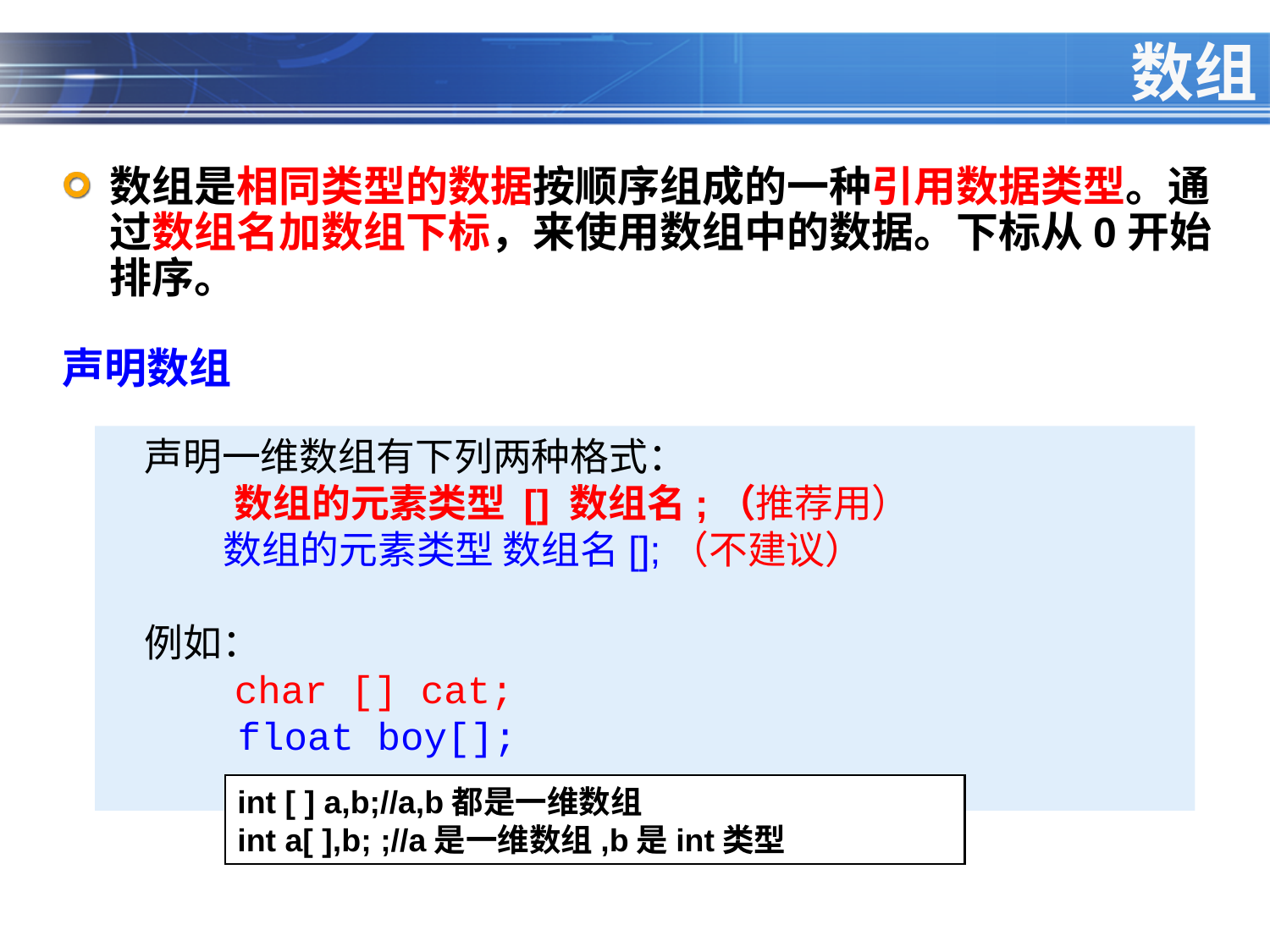

# 数组
数组是相同类型的数据按顺序组成的一种引用数据类型。通过数组名加数组下标，来使用数组中的数据。下标从0开始排序。

声明数组
声明一维数组有下列两种格式：
	数组的元素类型 [] 数组名;（推荐用）
        数组的元素类型 数组名[];（不建议）

例如：
	char [] cat;
    float boy[];

int [ ] a,b;//a,b都是一维数组
int a[ ],b; ;//a是一维数组,b是int类型